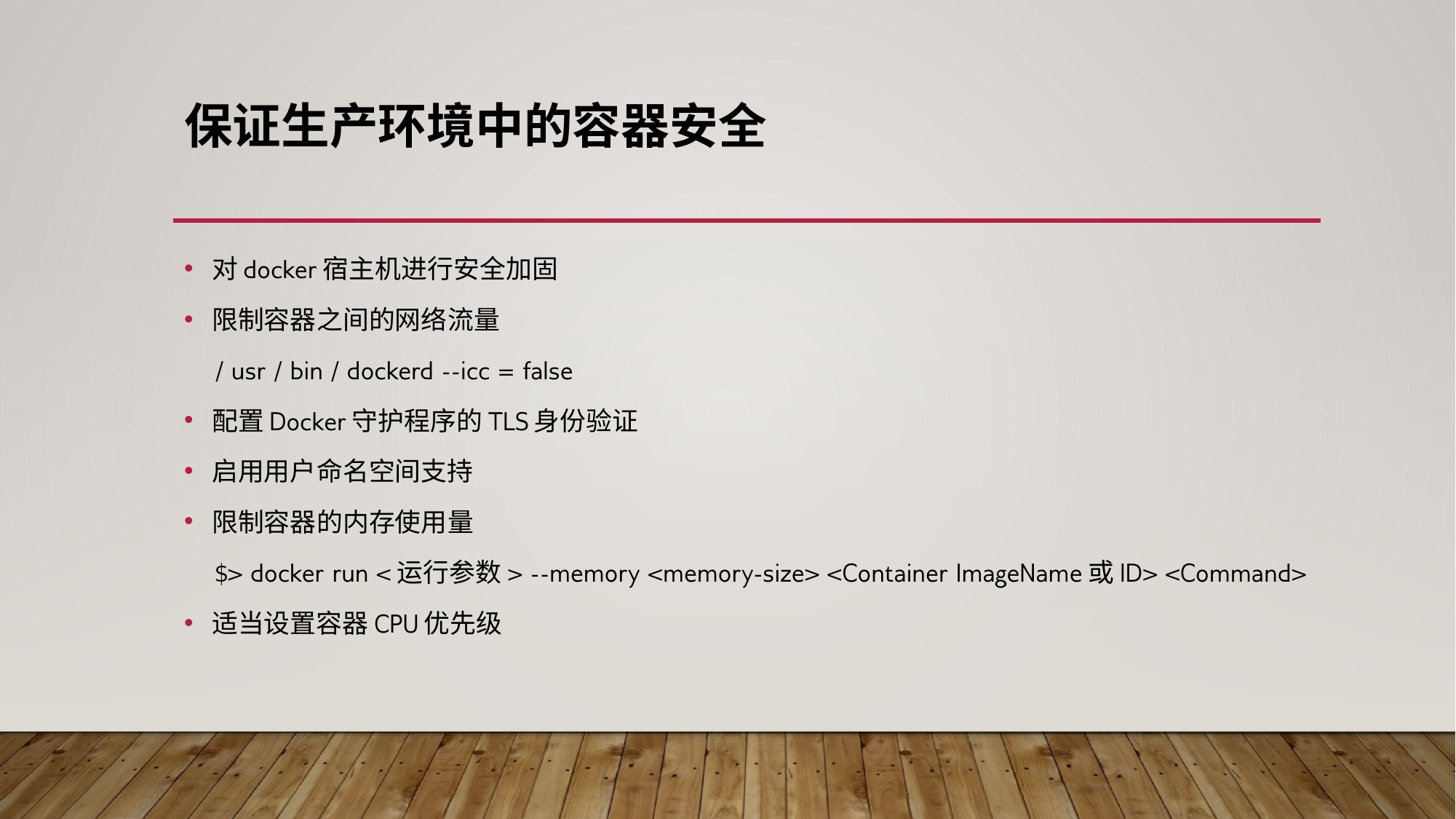

# 保证生产环境中的容器安全
对docker宿主机进行安全加固
限制容器之间的网络流量
    / usr / bin / dockerd --icc = false
配置Docker守护程序的TLS身份验证
启用用户命名空间支持
限制容器的内存使用量
    $> docker run <运行参数> --memory <memory-size> <Container ImageName或ID> <Command>
适当设置容器CPU优先级